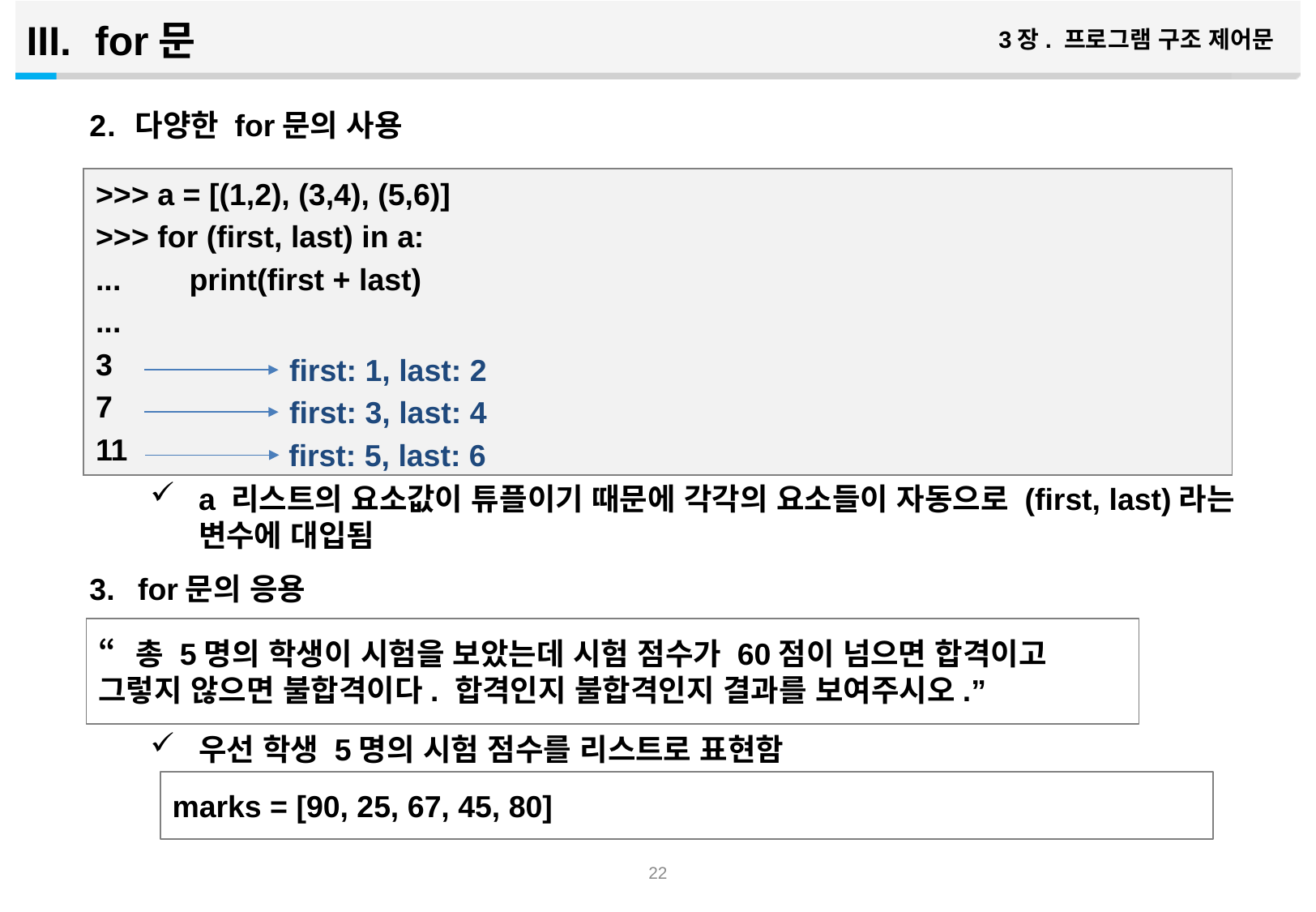

for문
3장. 프로그램 구조 제어문
다양한 for문의 사용

a 리스트의 요소값이 튜플이기 때문에 각각의 요소들이 자동으로 (first, last)라는 변수에 대입됨
for문의 응용

우선 학생 5명의 시험 점수를 리스트로 표현함
>>> a = [(1,2), (3,4), (5,6)]
>>> for (first, last) in a:
...        print(first + last)
...
3
7
11
first: 1, last: 2
first: 3, last: 4
first: 5, last: 6
“총 5명의 학생이 시험을 보았는데 시험 점수가 60점이 넘으면 합격이고  그렇지 않으면 불합격이다. 합격인지 불합격인지 결과를 보여주시오.”
marks = [90, 25, 67, 45, 80]
22